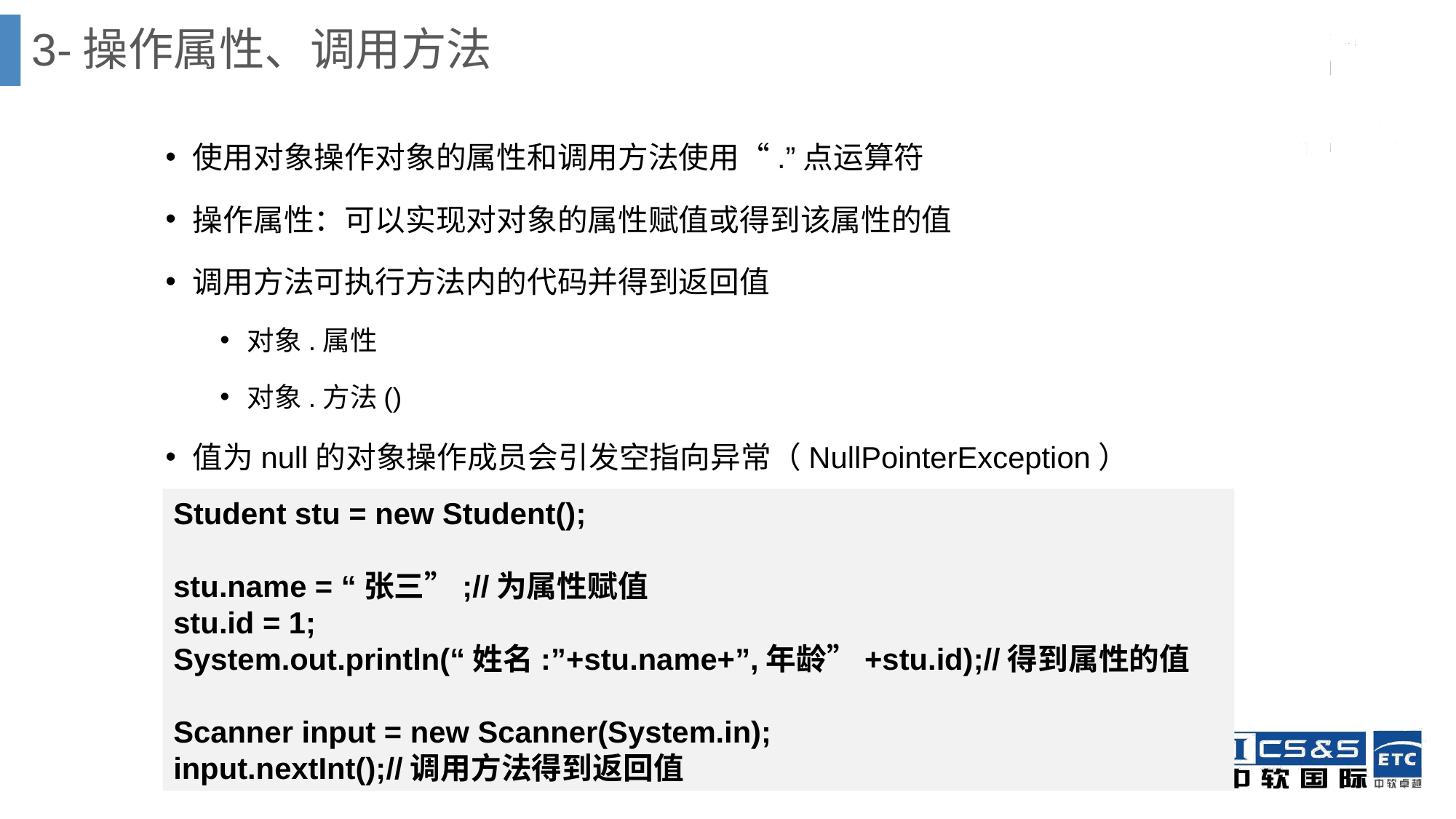

# 3-操作属性、调用方法
使用对象操作对象的属性和调用方法使用“.”点运算符
操作属性：可以实现对对象的属性赋值或得到该属性的值
调用方法可执行方法内的代码并得到返回值
对象.属性
对象.方法()
值为null的对象操作成员会引发空指向异常（NullPointerException）
Student stu = new Student();

stu.name = “张三”;//为属性赋值
stu.id = 1;
System.out.println(“姓名:”+stu.name+”,年龄”+stu.id);//得到属性的值

Scanner input = new Scanner(System.in);
input.nextInt();//调用方法得到返回值